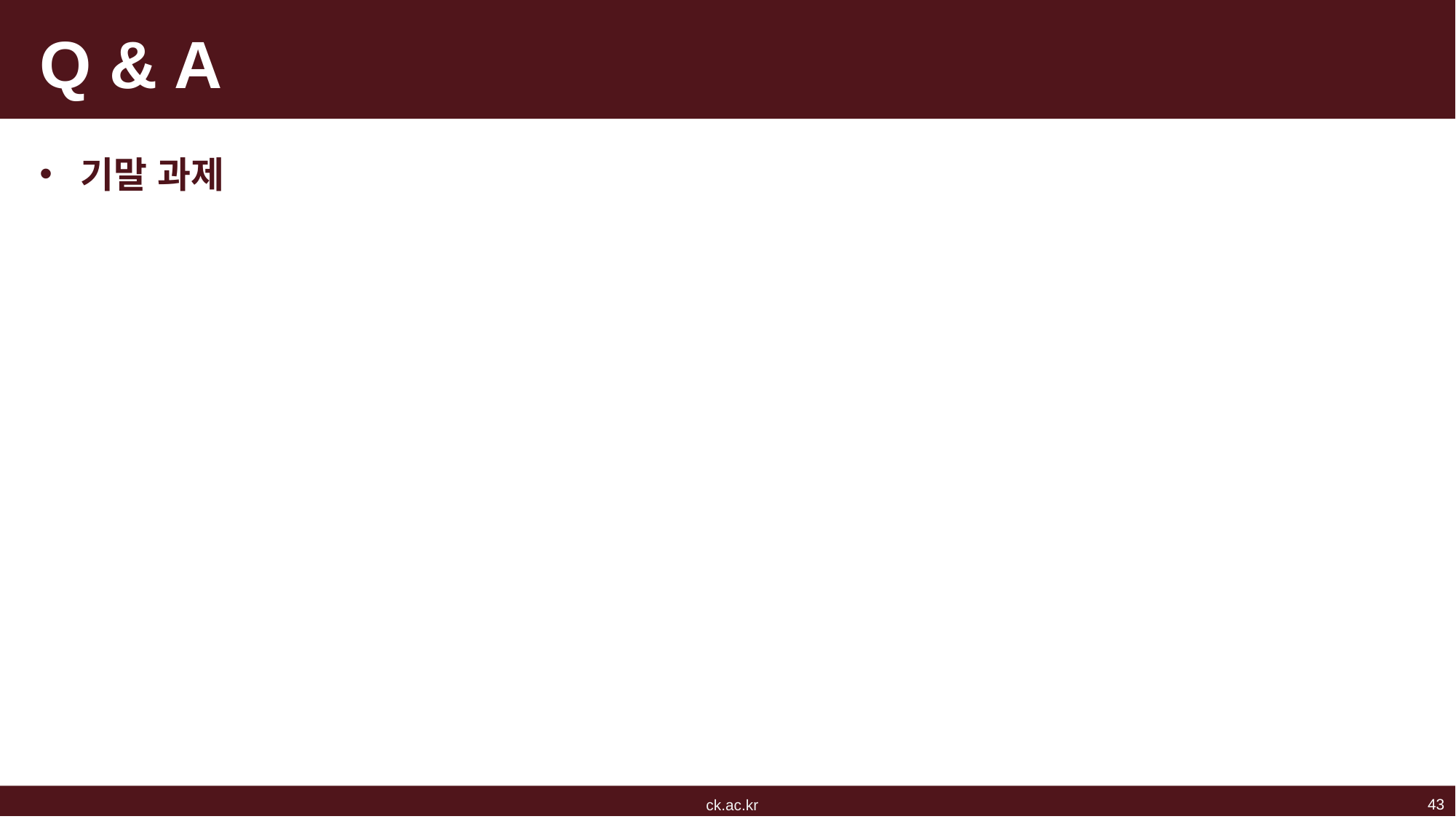

# Q & A
기말 과제

43
ck.ac.kr